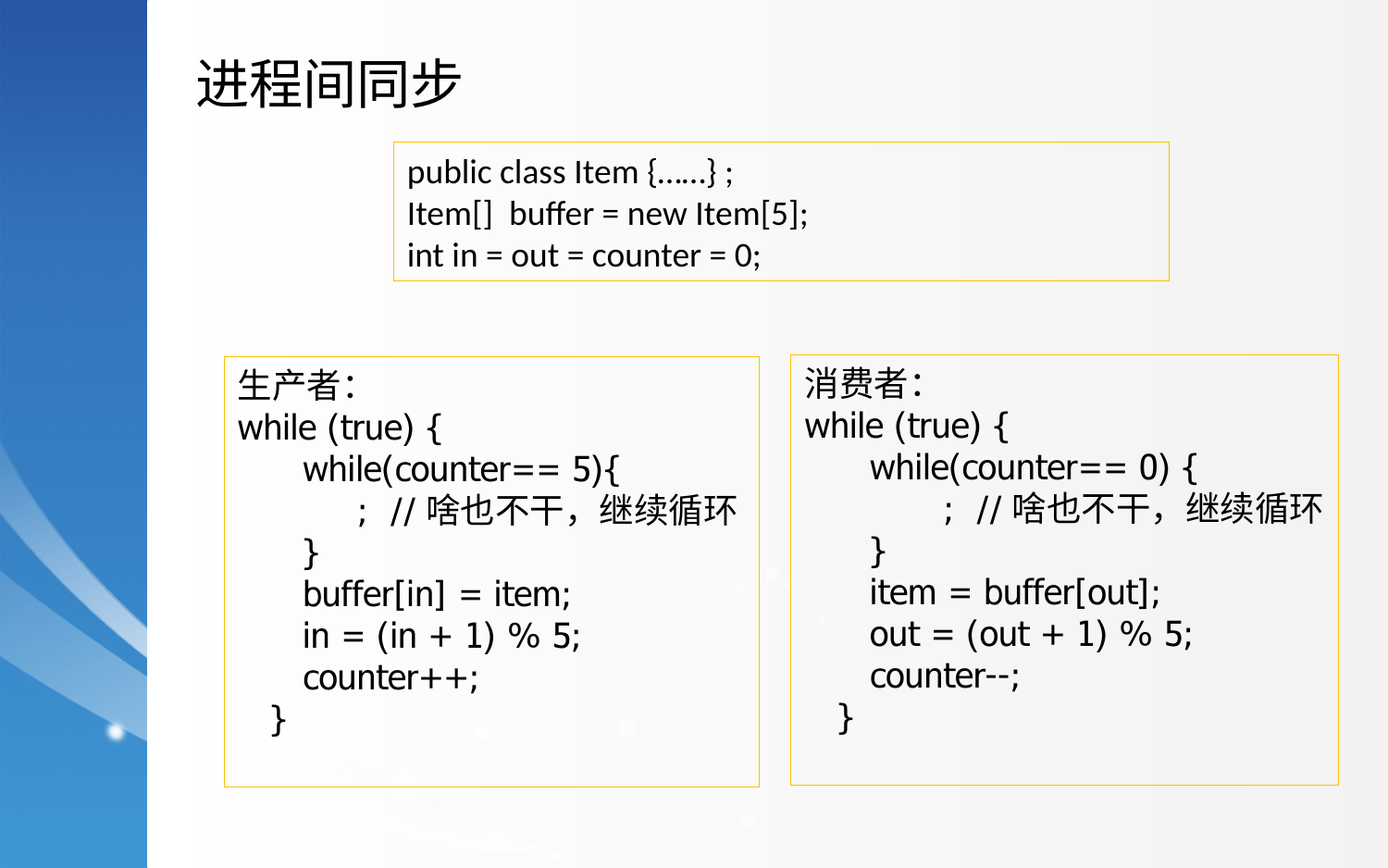

进程间同步
public class Item {……} ;
Item[]  buffer = new Item[5];
int in = out = counter = 0;

消费者：
while (true) {
      while(counter== 0) {
	;  //啥也不干，继续循环
      }
      item = buffer[out];
      out = (out + 1) % 5;
      counter--;
   }

生产者：
while (true) {
      while(counter== 5){
           ;  //啥也不干，继续循环
      }
      buffer[in] = item;
      in = (in + 1) % 5;
      counter++;
   }